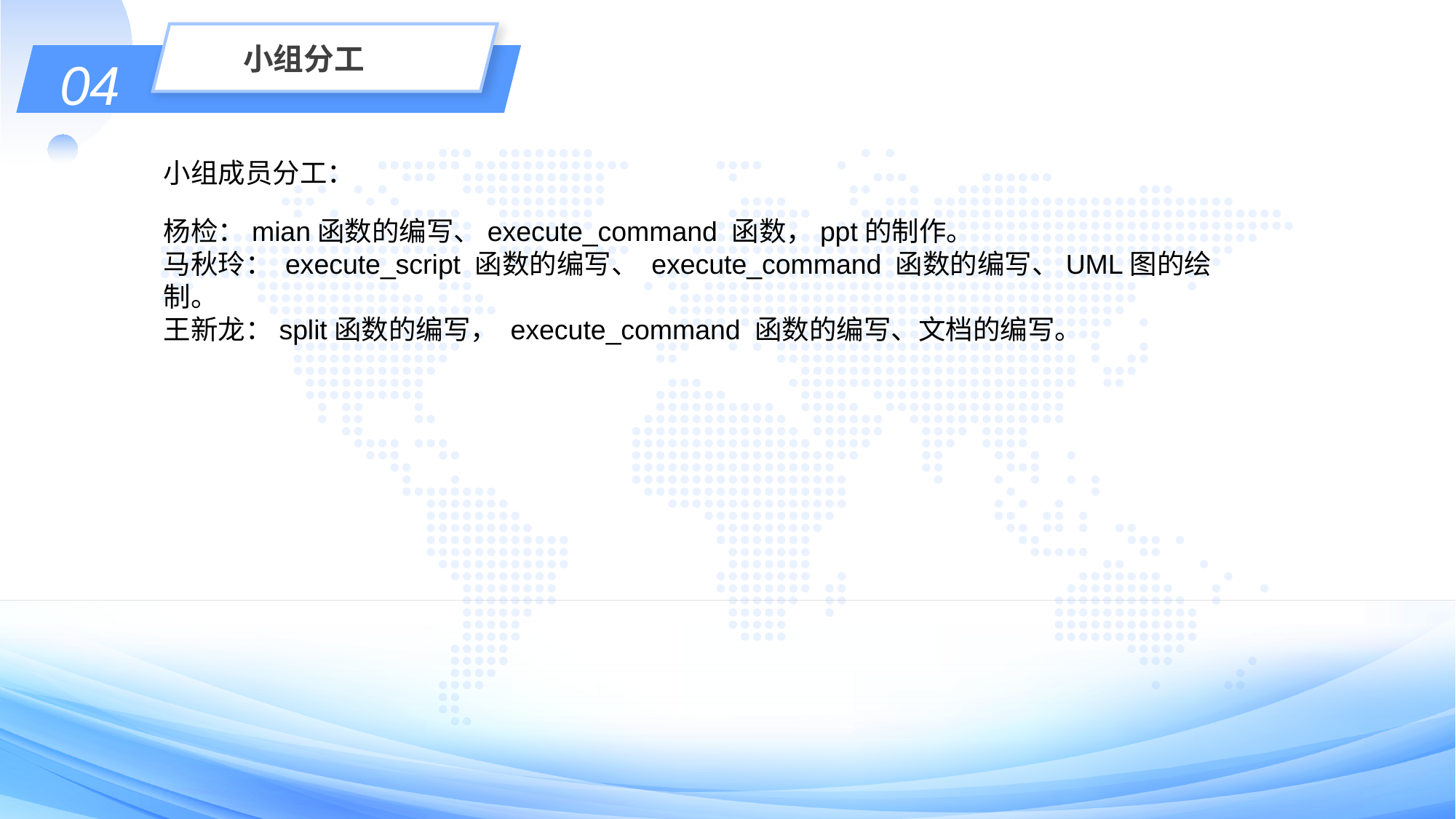

小组分工
04

小组成员分工：
杨检：mian函数的编写、execute_command 函数，ppt的制作。
马秋玲： execute_script 函数的编写、 execute_command 函数的编写、UML图的绘制。
王新龙：split函数的编写， execute_command 函数的编写、文档的编写。